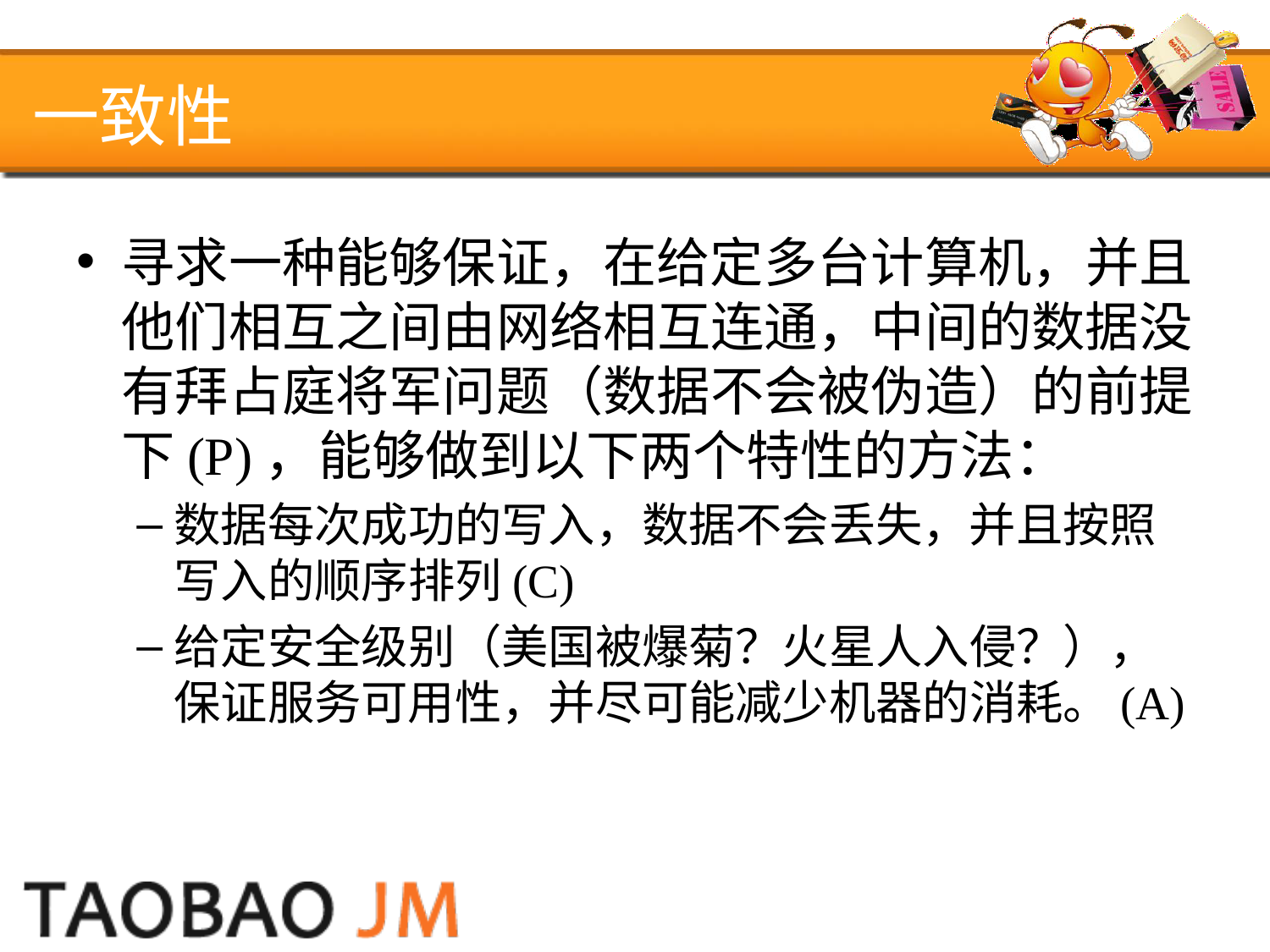

# 一致性
寻求一种能够保证，在给定多台计算机，并且他们相互之间由网络相互连通，中间的数据没有拜占庭将军问题（数据不会被伪造）的前提下(P)，能够做到以下两个特性的方法：
数据每次成功的写入，数据不会丢失，并且按照写入的顺序排列(C)
给定安全级别（美国被爆菊？火星人入侵？），保证服务可用性，并尽可能减少机器的消耗。(A)